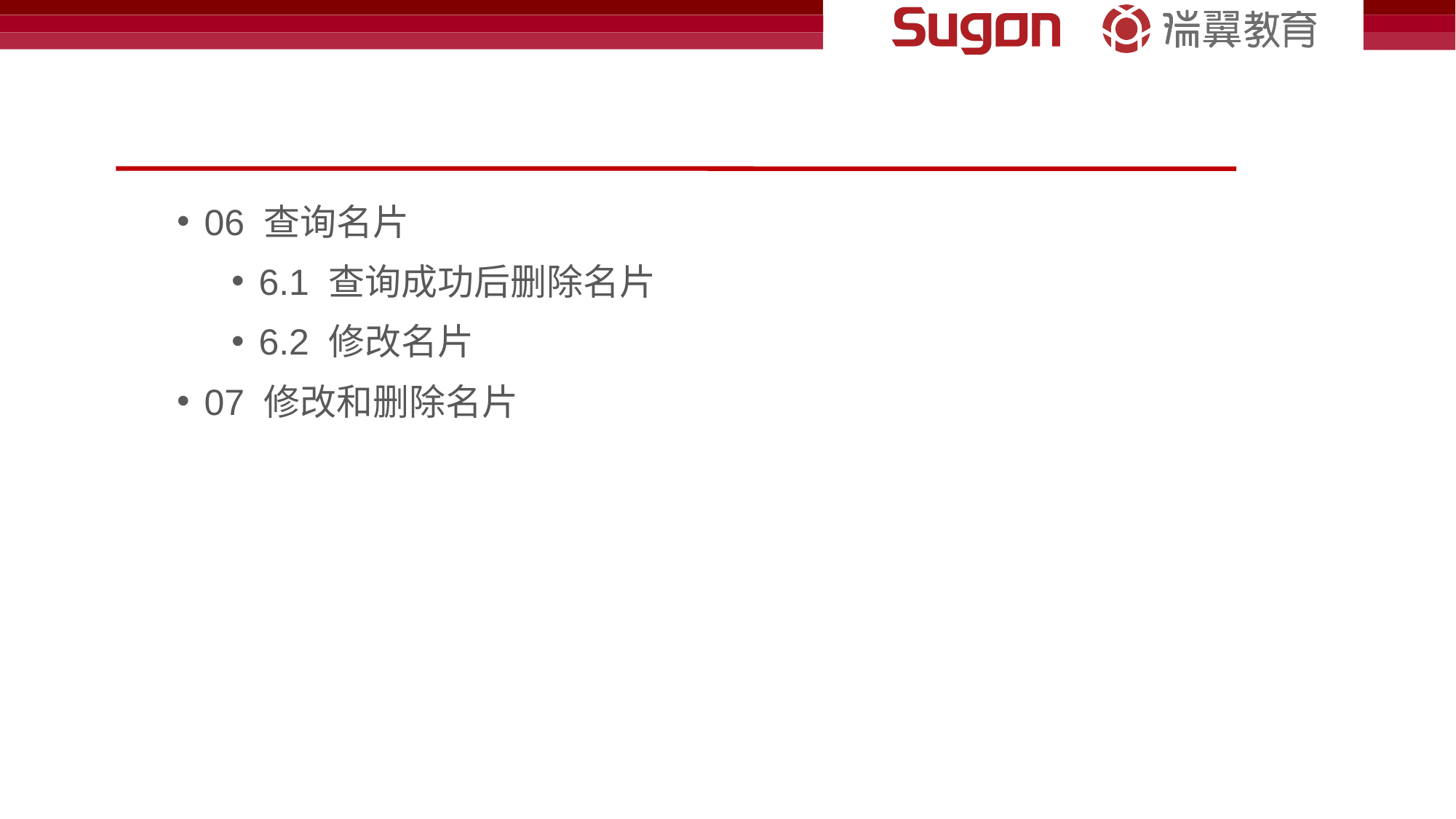

#
06 查询名片
6.1 查询成功后删除名片
6.2 修改名片
07 修改和删除名片